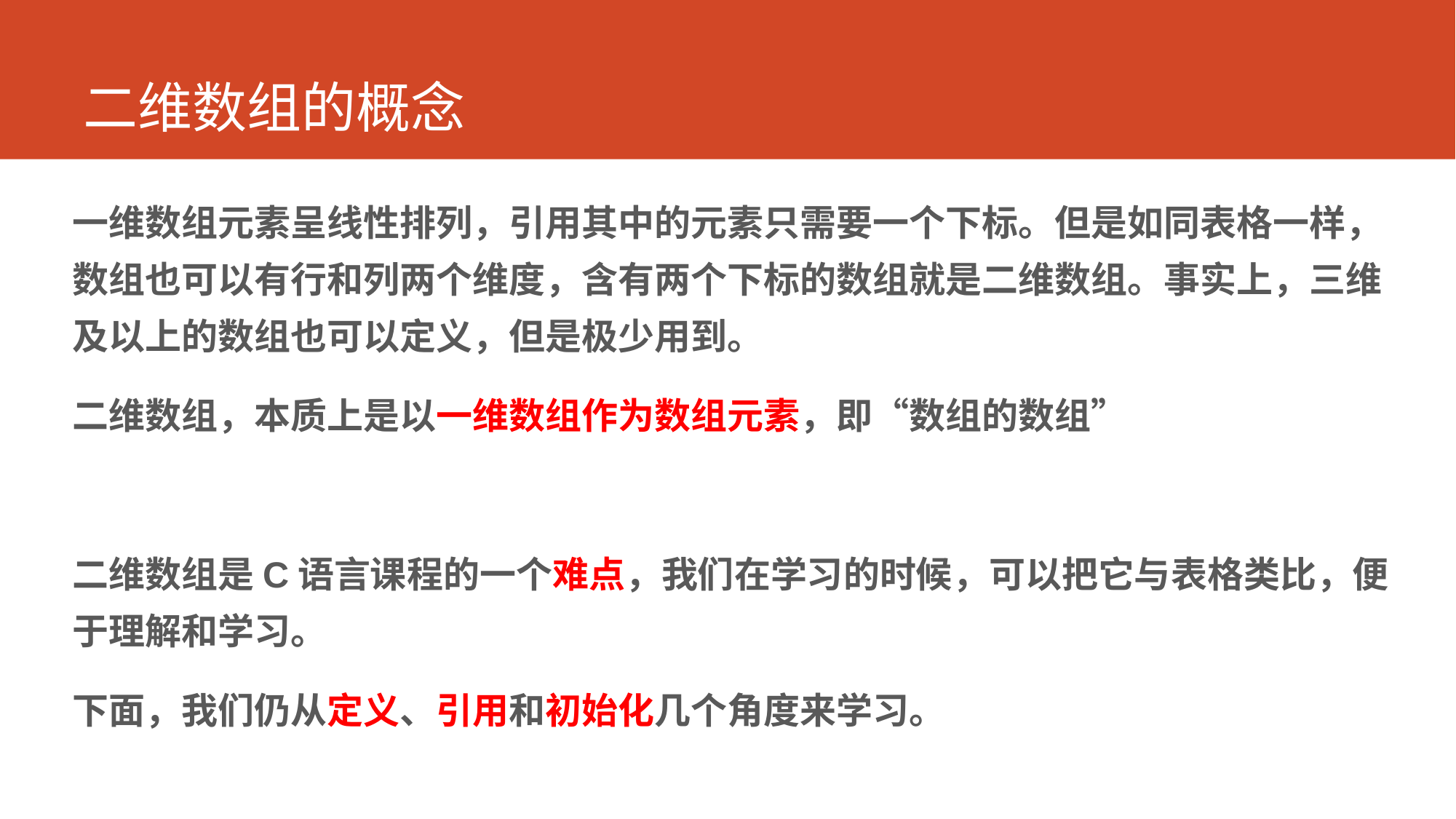

# 二维数组的概念
一维数组元素呈线性排列，引用其中的元素只需要一个下标。但是如同表格一样，数组也可以有行和列两个维度，含有两个下标的数组就是二维数组。事实上，三维及以上的数组也可以定义，但是极少用到。
二维数组，本质上是以一维数组作为数组元素，即“数组的数组”

二维数组是C语言课程的一个难点，我们在学习的时候，可以把它与表格类比，便于理解和学习。
下面，我们仍从定义、引用和初始化几个角度来学习。